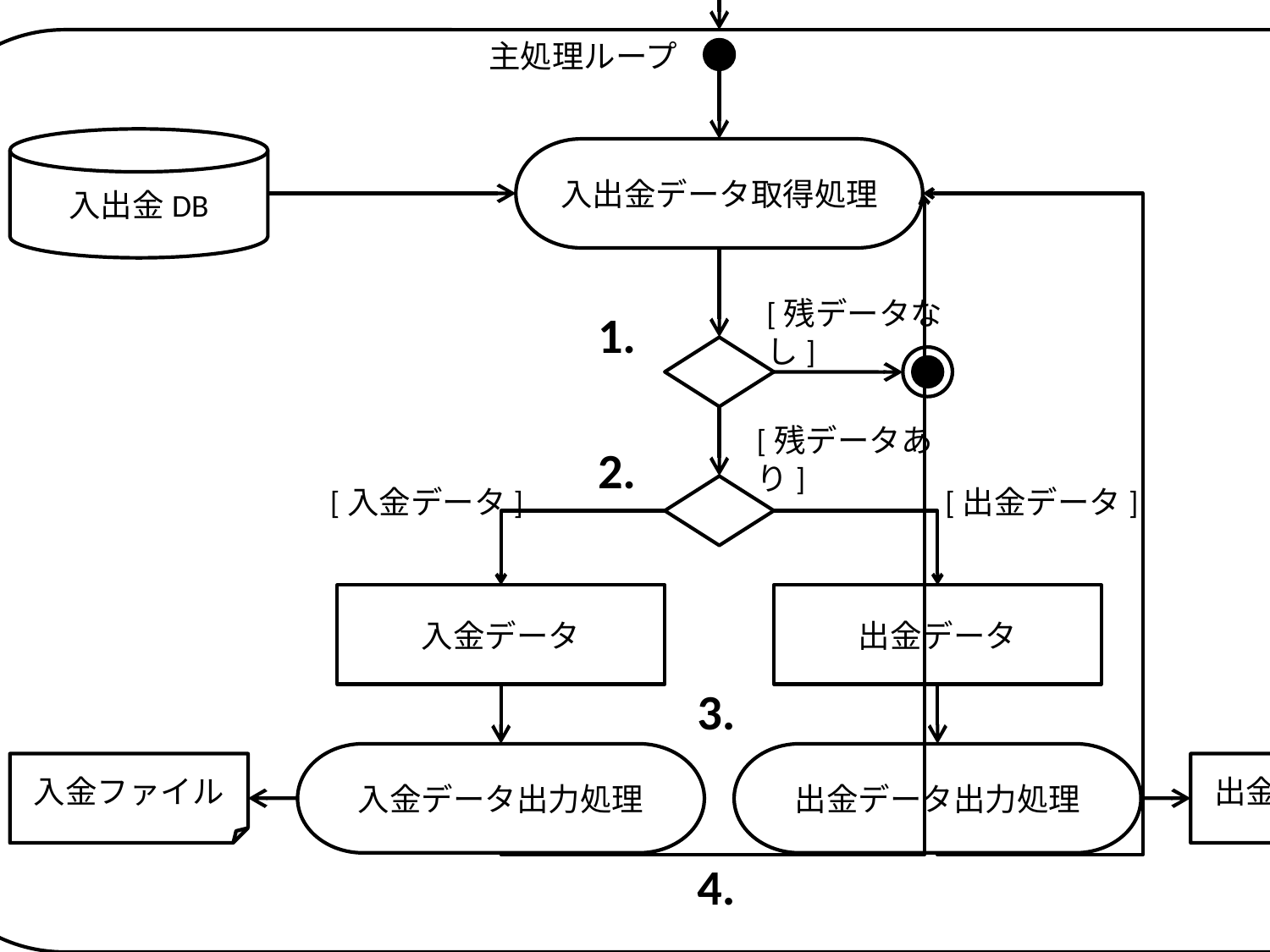

同期型ジョブ実行

主処理ループ

入出金DB
入出金データ取得処理
[残データなし]
1.

[残データあり]
2.
[入金データ]

[出金データ]
入金データ
出金データ
3.
入金データ出力処理
出金データ出力処理
入金ファイル
出金ファイル
4.

凡例
処理
データ
処理開始
処理終了
分岐
処理名
データ名